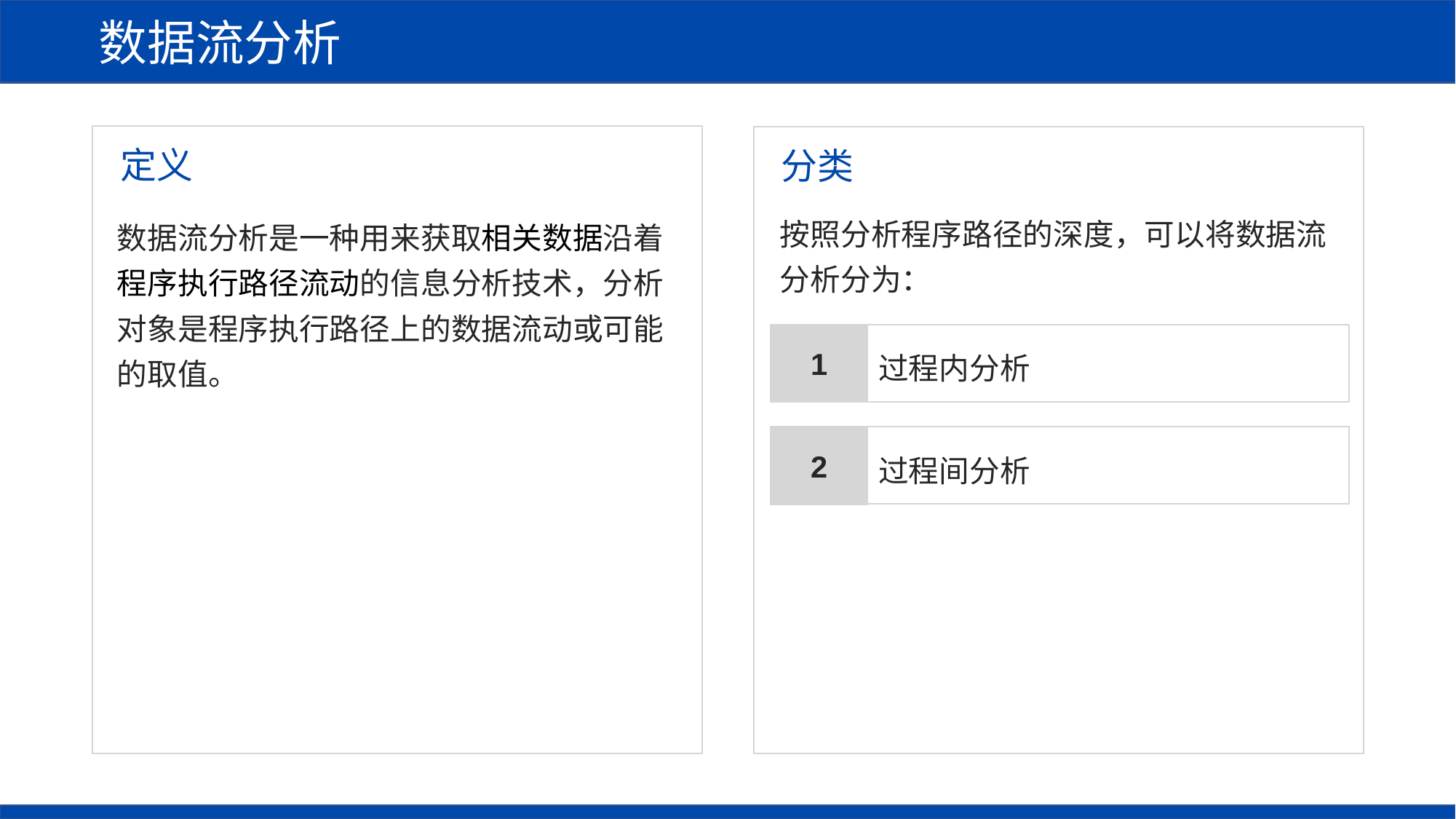

数据流分析

定义
分类
按照分析程序路径的深度，可以将数据流分析分为：
数据流分析是一种用来获取相关数据沿着程序执行路径流动的信息分析技术，分析对象是程序执行路径上的数据流动或可能的取值。
过程内分析
1
过程间分析
2